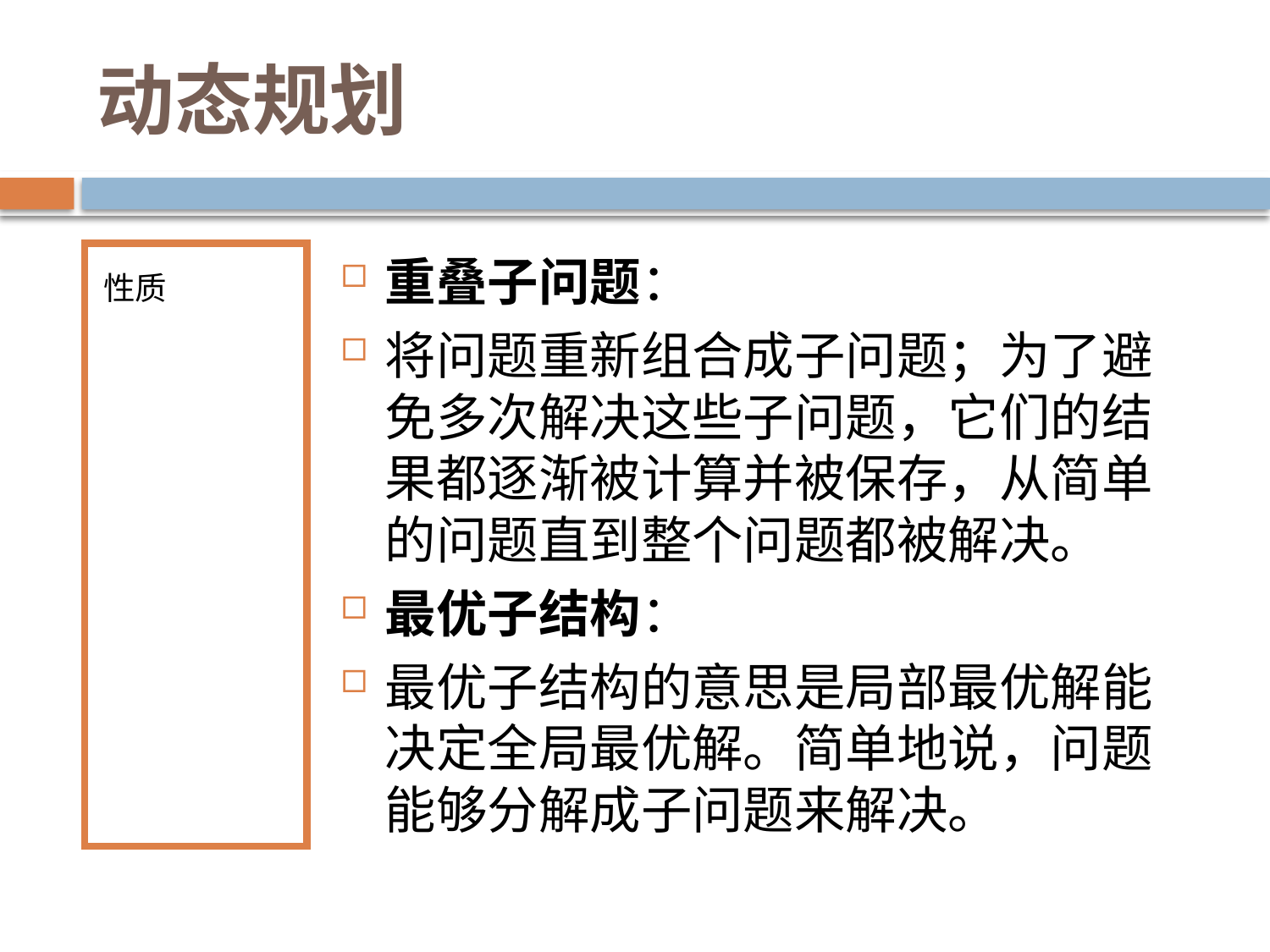

# 动态规划
性质
重叠子问题：
将问题重新组合成子问题；为了避免多次解决这些子问题，它们的结果都逐渐被计算并被保存，从简单的问题直到整个问题都被解决。
最优子结构：
最优子结构的意思是局部最优解能决定全局最优解。简单地说，问题能够分解成子问题来解决。